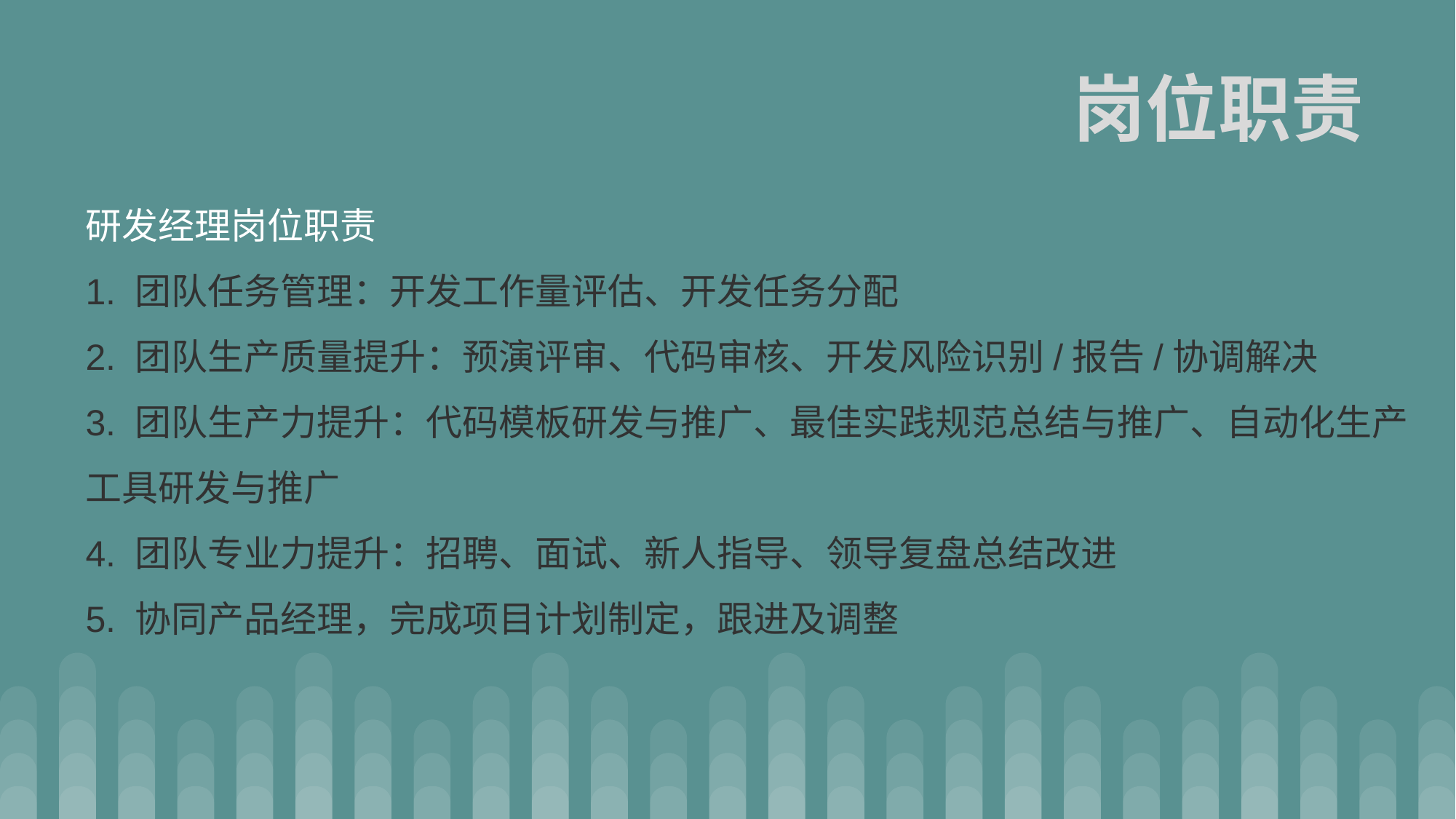

岗位职责
研发经理岗位职责
1. 团队任务管理：开发工作量评估、开发任务分配
2. 团队生产质量提升：预演评审、代码审核、开发风险识别/报告/协调解决
3. 团队生产力提升：代码模板研发与推广、最佳实践规范总结与推广、自动化生产工具研发与推广
4. 团队专业力提升：招聘、面试、新人指导、领导复盘总结改进
5. 协同产品经理，完成项目计划制定，跟进及调整